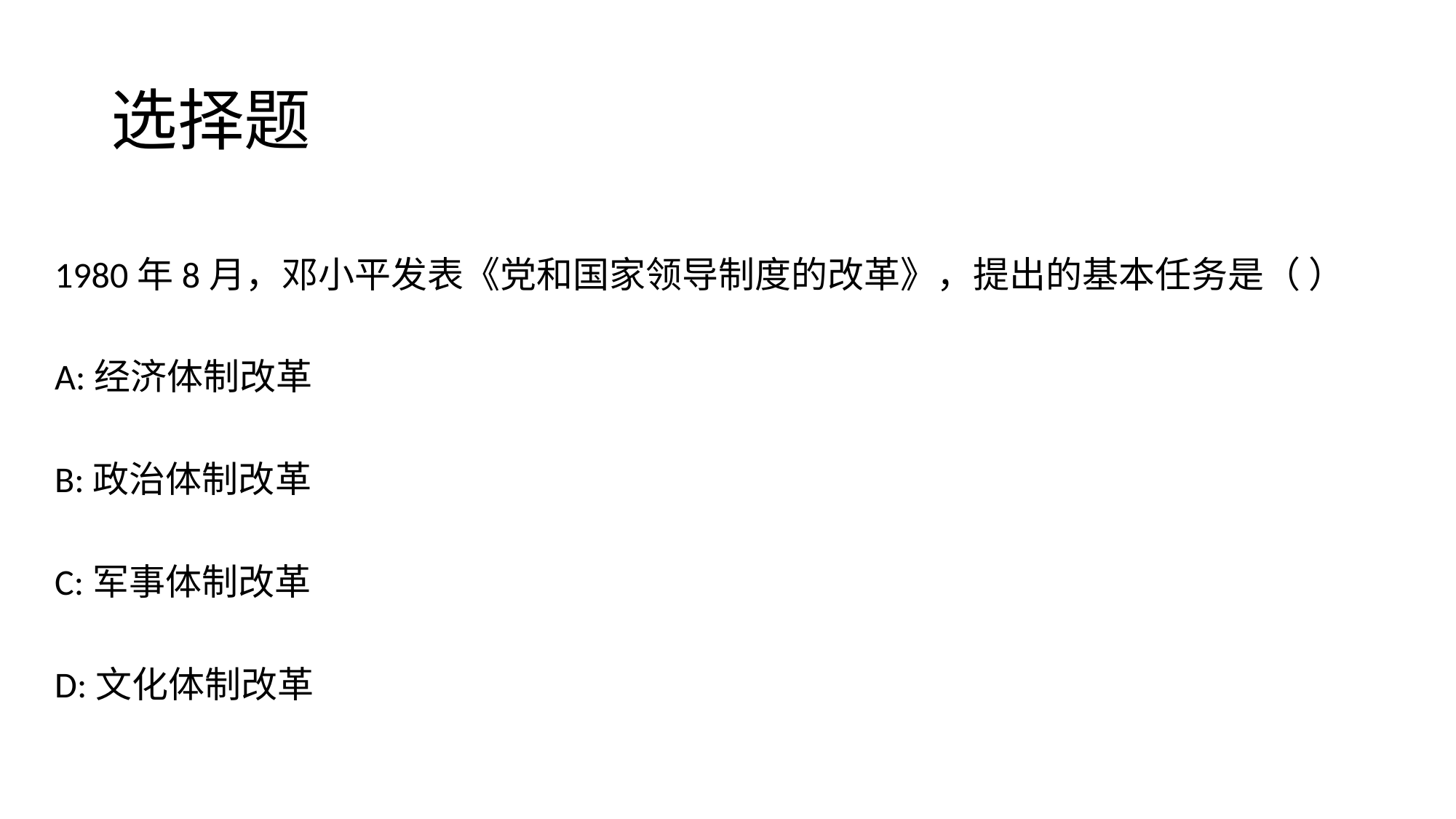

# 选择题
1980年8月，邓小平发表《党和国家领导制度的改革》，提出的基本任务是（ ）
A:经济体制改革
B:政治体制改革
C:军事体制改革
D:文化体制改革